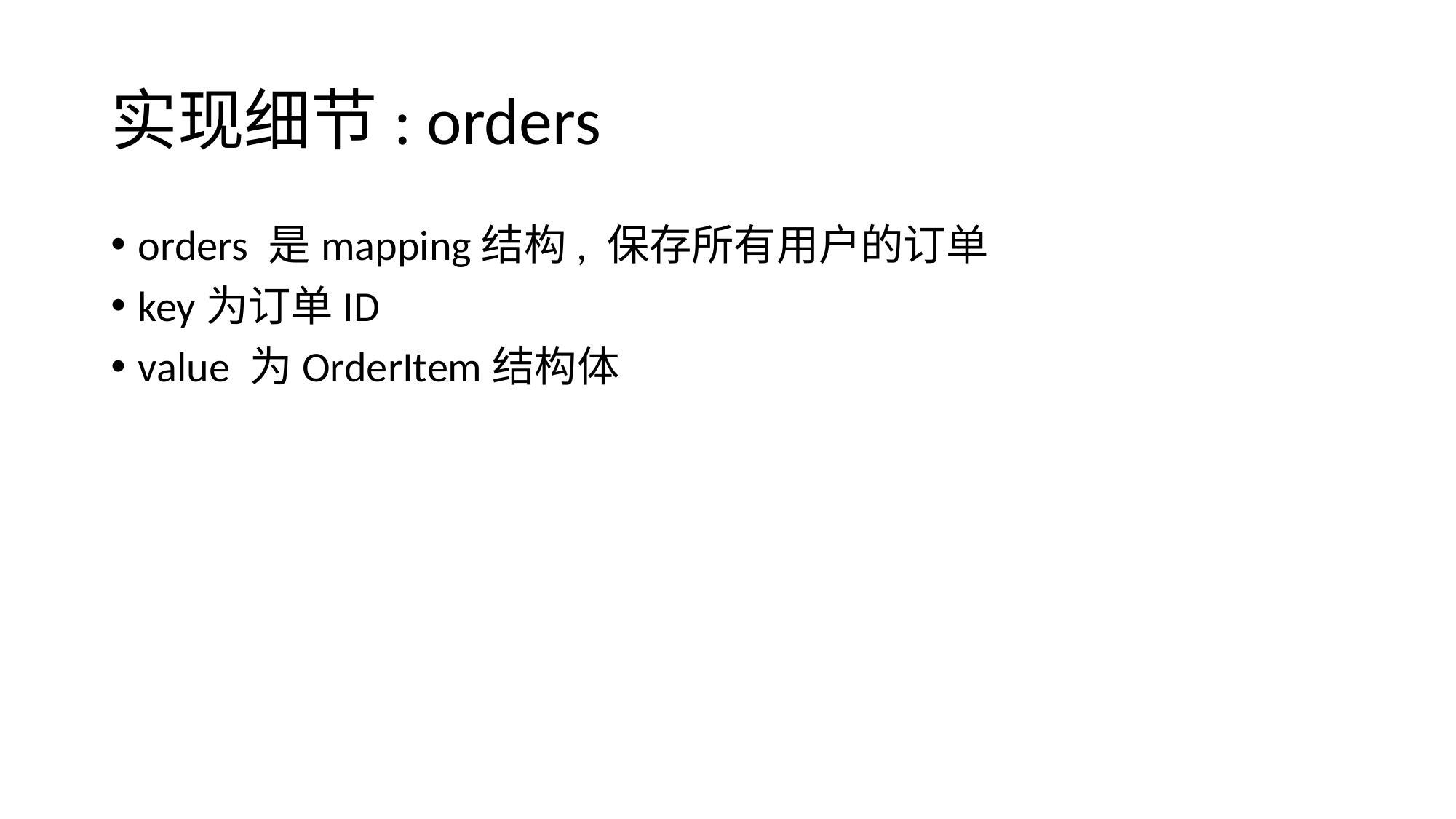

# 实现细节: orders
orders 是mapping结构, 保存所有用户的订单
key为订单ID
value 为OrderItem结构体